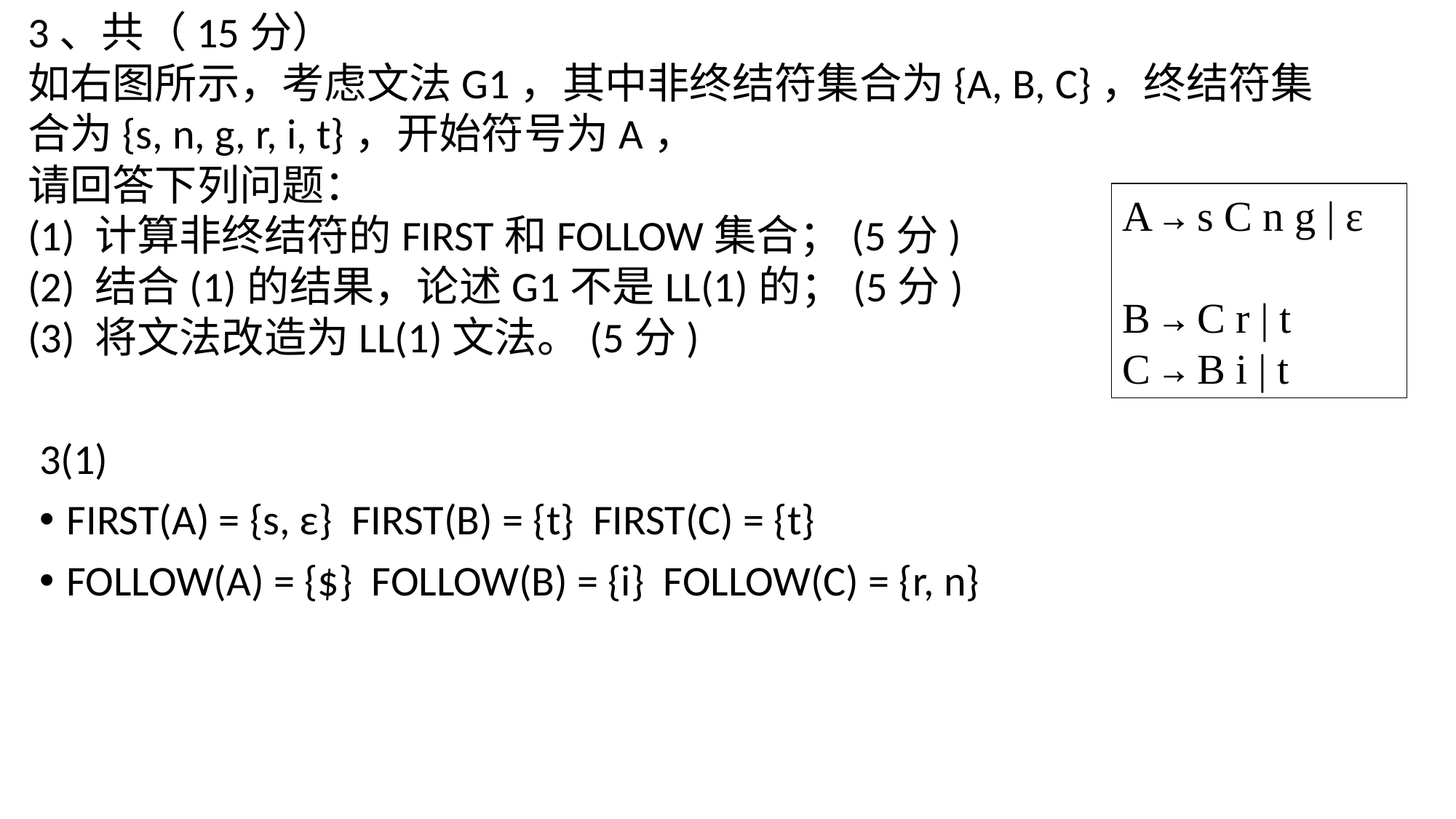

3、共（15分）
如右图所示，考虑文法G1，其中非终结符集合为{A, B, C}，终结符集合为{s, n, g, r, i, t}，开始符号为A，
请回答下列问题：
(1) 计算非终结符的FIRST和FOLLOW集合；(5分)
(2) 结合(1)的结果，论述G1不是LL(1)的；(5分)
(3) 将文法改造为LL(1)文法。(5分)

A → s C n g | ε
B → C r | t
C → B i | t
3(1)
FIRST(A) = {s, ε}  FIRST(B) = {t}  FIRST(C) = {t}
FOLLOW(A) = {$}  FOLLOW(B) = {i}  FOLLOW(C) = {r, n}